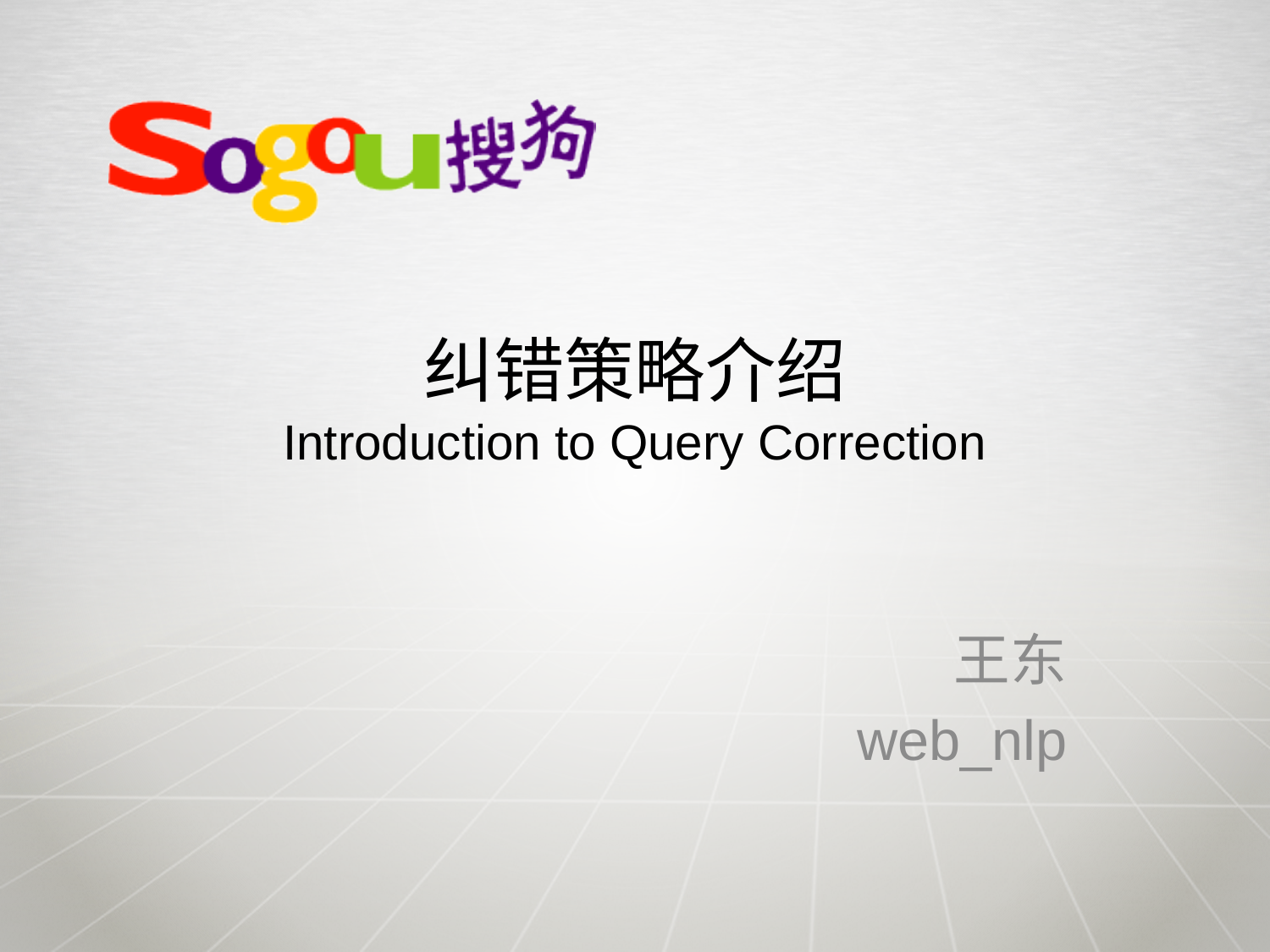

# 纠错策略介绍 Introduction to Query Correction

王东
web_nlp